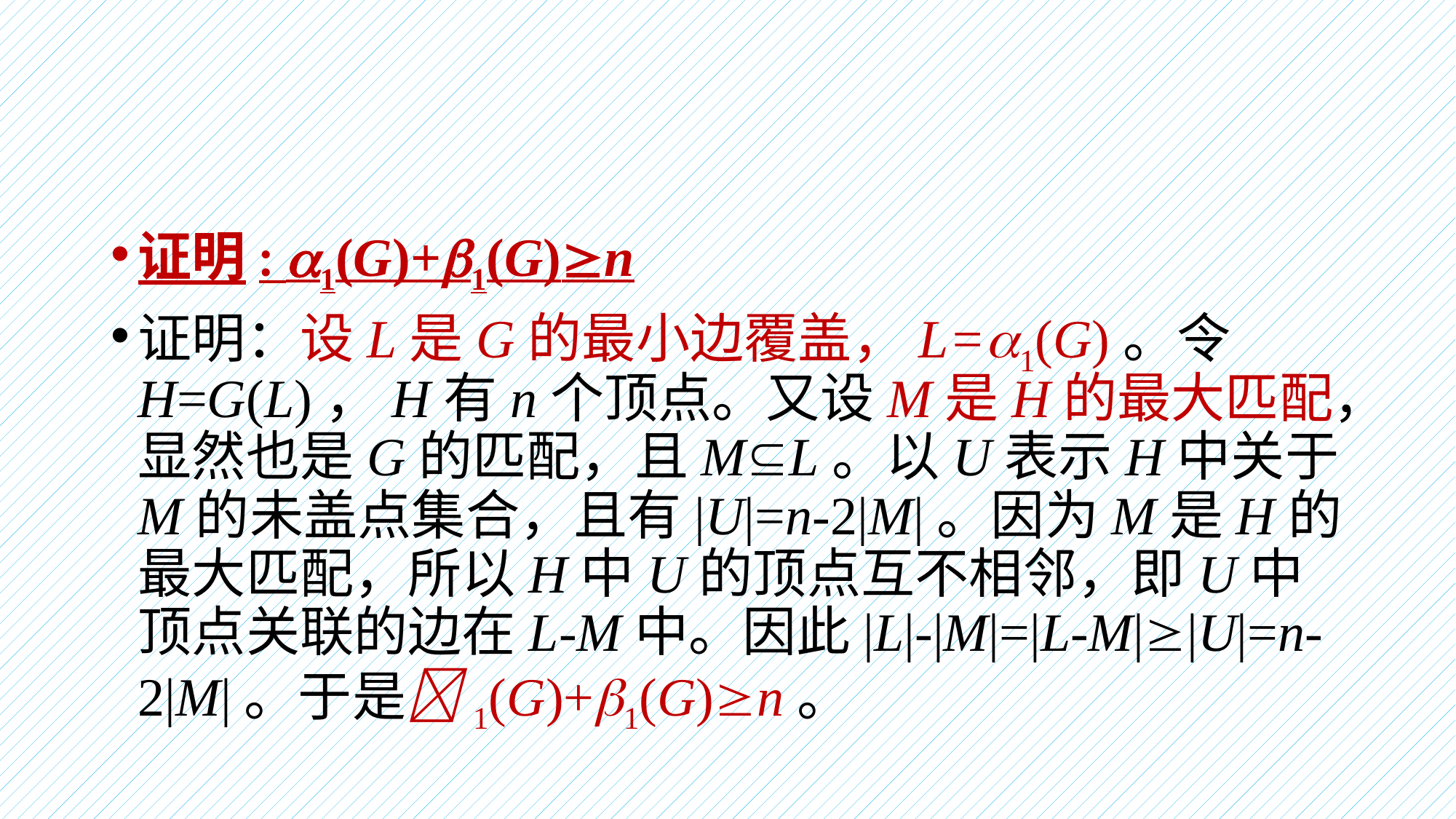

#
证明: α1(G)+β1(G)≥n
证明：设L是G的最小边覆盖，L=α1(G)。令H=G(L)，H有n个顶点。又设M是H的最大匹配，显然也是G的匹配，且M⊆L。以U表示H中关于M的未盖点集合，且有|U|=n-2|M|。因为M是H的最大匹配，所以H中U的顶点互不相邻，即U中顶点关联的边在L-M中。因此|L|-|M|=|L-M|≥|U|=n-2|M|。于是α1(G)+β1(G)≥n。